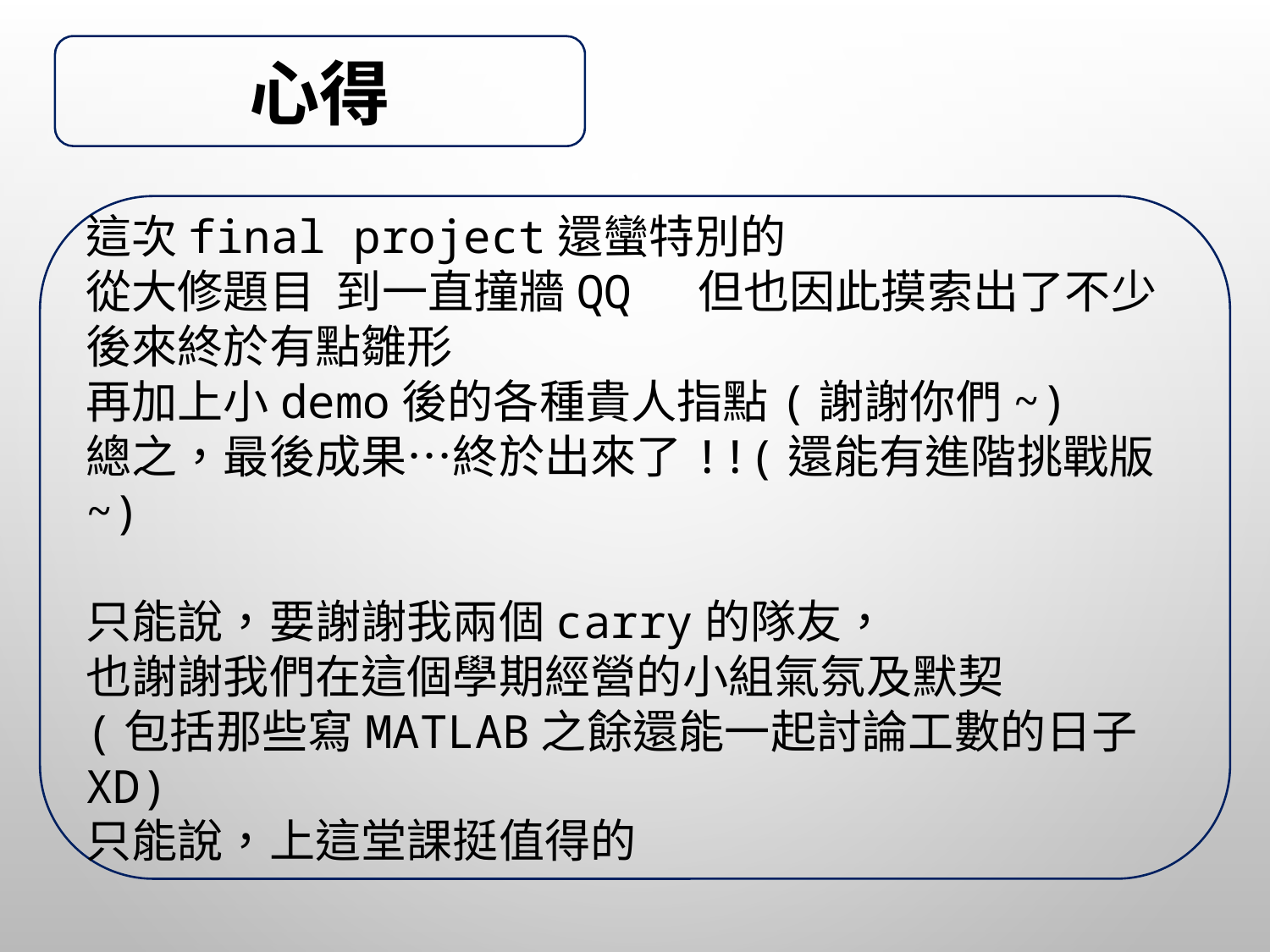

心得
這次final project還蠻特別的
從大修題目  到一直撞牆QQ  但也因此摸索出了不少
後來終於有點雛形
再加上小demo後的各種貴人指點(謝謝你們~)
總之，最後成果…終於出來了!!(還能有進階挑戰版~)

只能說，要謝謝我兩個carry的隊友，
也謝謝我們在這個學期經營的小組氣氛及默契
(包括那些寫MATLAB之餘還能一起討論工數的日子XD)
只能說，上這堂課挺值得的